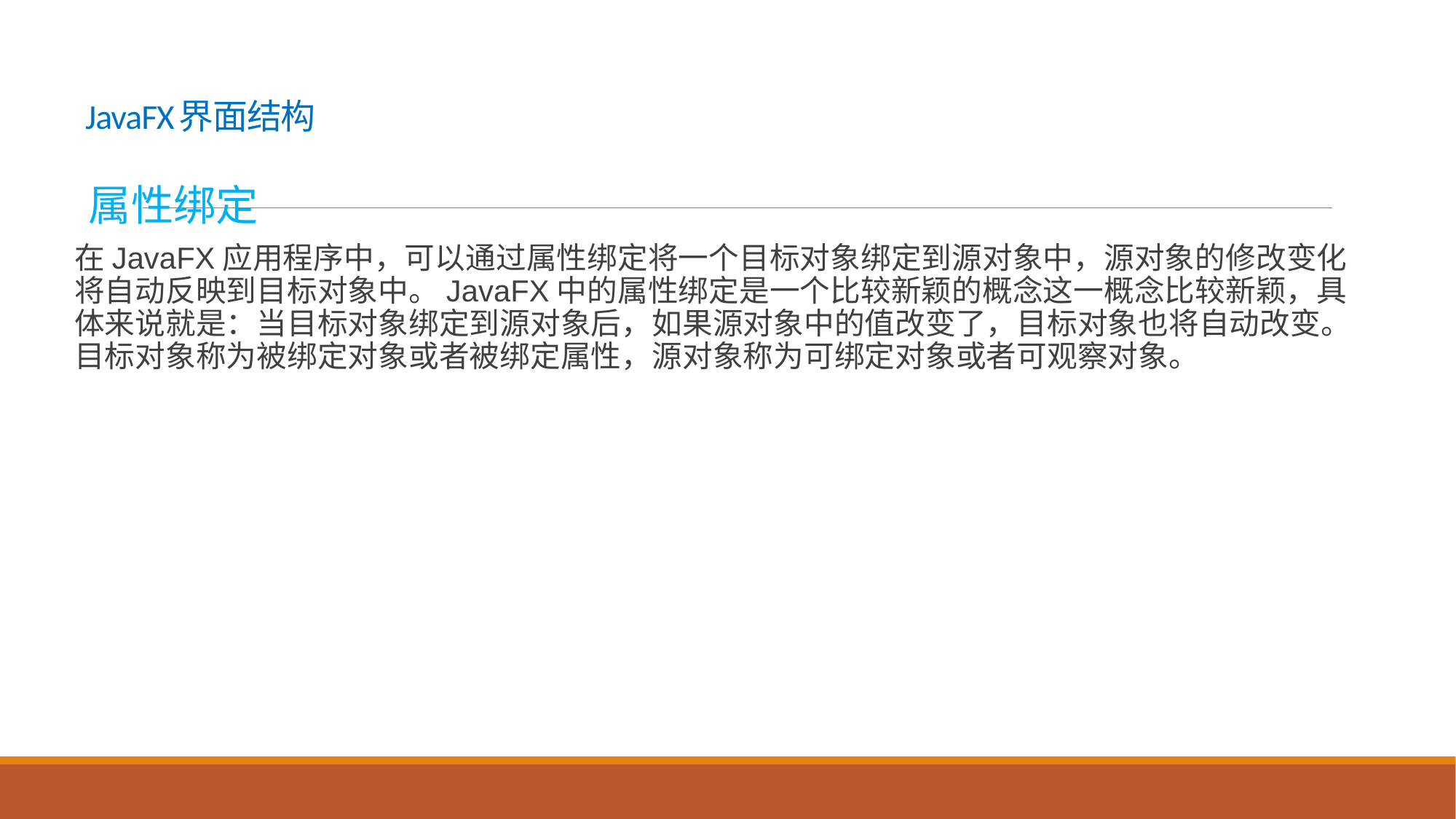

# JavaFX界面结构
属性绑定
在JavaFX应用程序中，可以通过属性绑定将一个目标对象绑定到源对象中，源对象的修改变化将自动反映到目标对象中。JavaFX中的属性绑定是一个比较新颖的概念这一概念比较新颖，具体来说就是：当目标对象绑定到源对象后，如果源对象中的值改变了，目标对象也将自动改变。目标对象称为被绑定对象或者被绑定属性，源对象称为可绑定对象或者可观察对象。